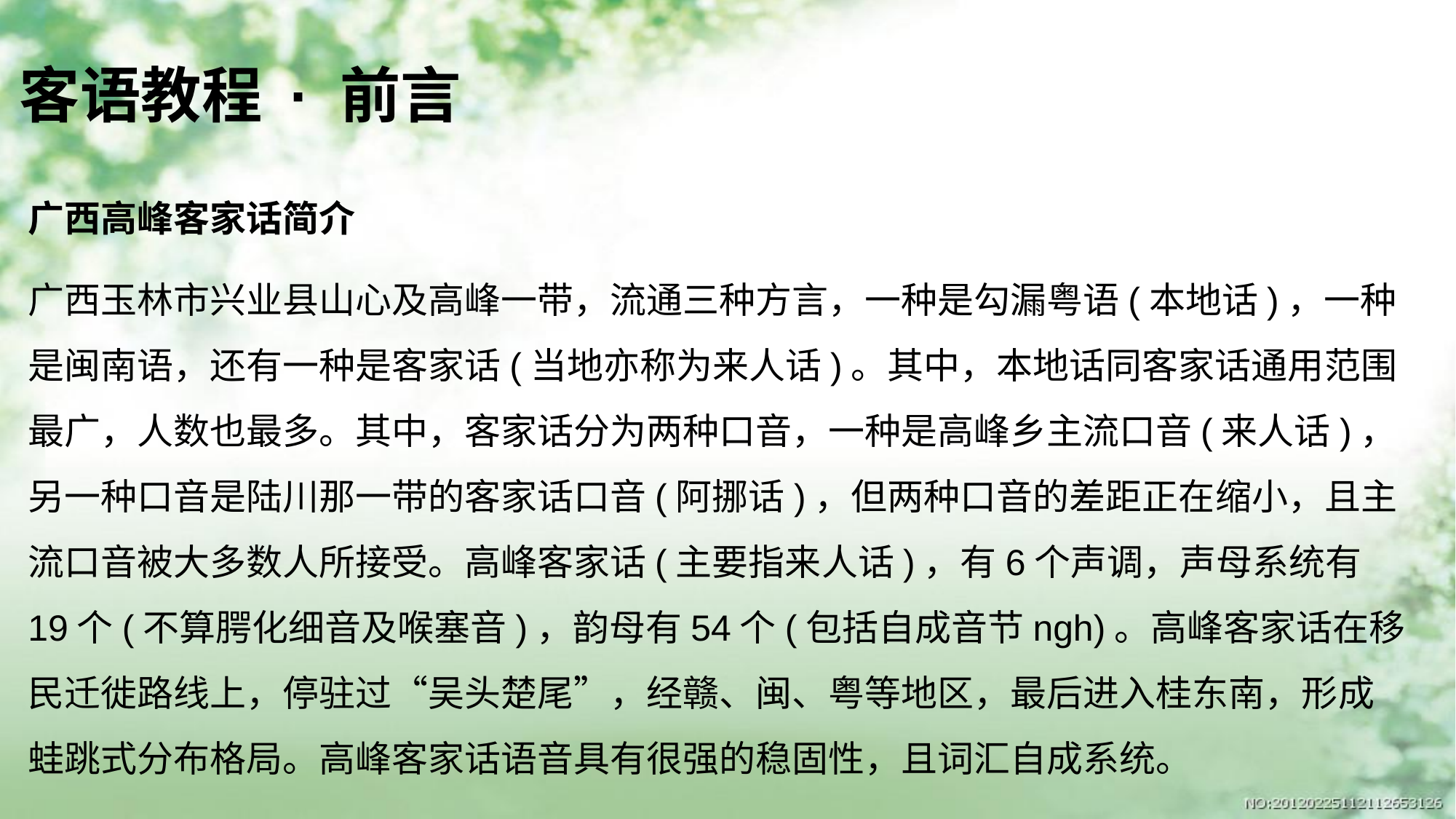

# 客语教程 · 前言

广西高峰客家话简介
广西玉林市兴业县山心及高峰一带，流通三种方言，一种是勾漏粤语(本地话)，一种是闽南语，还有一种是客家话(当地亦称为来人话)。其中，本地话同客家话通用范围最广，人数也最多。其中，客家话分为两种口音，一种是高峰乡主流口音(来人话)，另一种口音是陆川那一带的客家话口音(阿挪话)，但两种口音的差距正在缩小，且主流口音被大多数人所接受。高峰客家话(主要指来人话)，有6个声调，声母系统有19个(不算腭化细音及喉塞音)，韵母有54个(包括自成音节ngh)。高峰客家话在移民迁徙路线上，停驻过“吴头楚尾”，经赣、闽、粤等地区，最后进入桂东南，形成蛙跳式分布格局。高峰客家话语音具有很强的稳固性，且词汇自成系统。